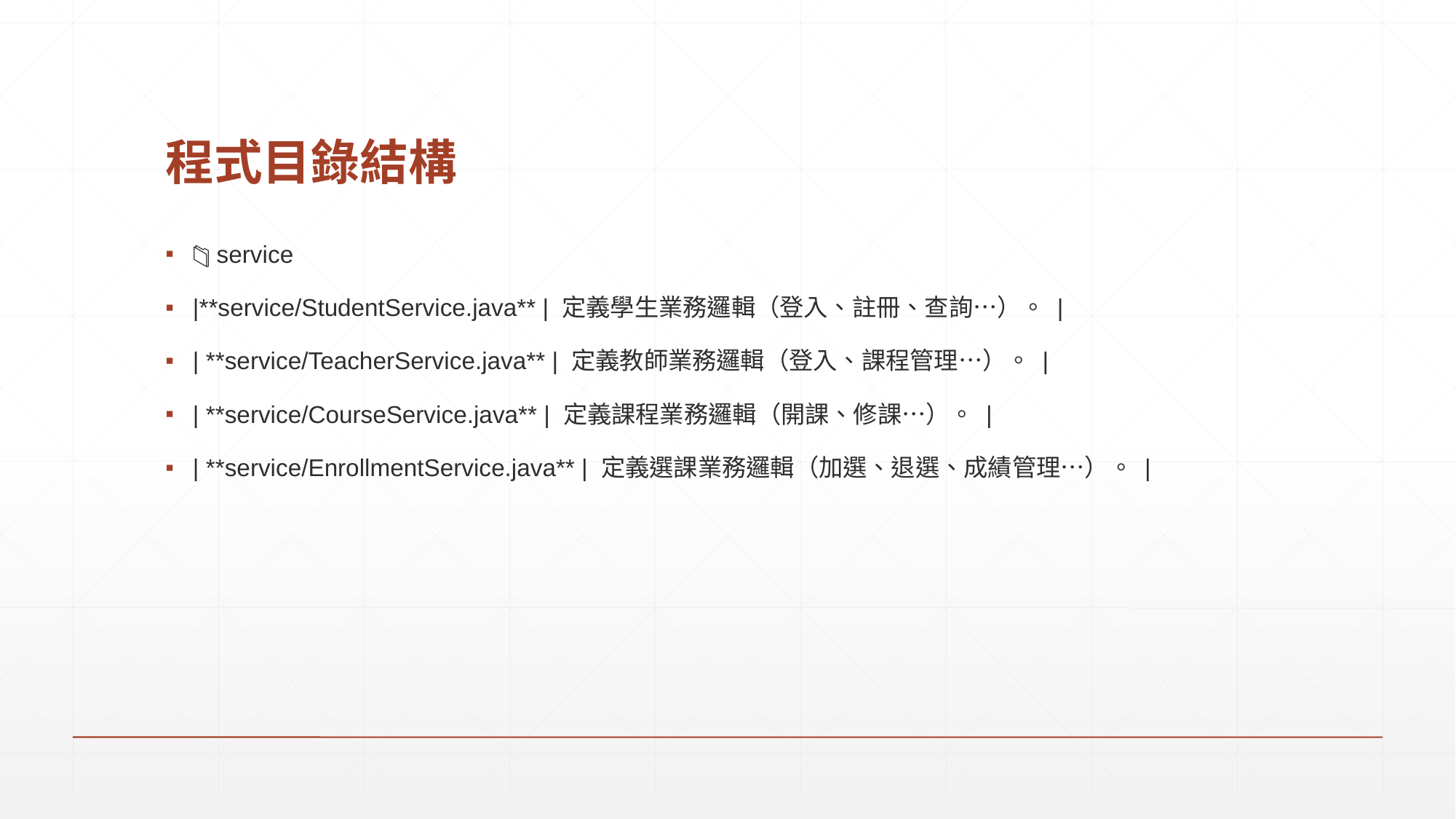

# 程式目錄結構
📁 service
|**service/StudentService.java** | 定義學生業務邏輯（登入、註冊、查詢…）。 |
| **service/TeacherService.java** | 定義教師業務邏輯（登入、課程管理…）。 |
| **service/CourseService.java** | 定義課程業務邏輯（開課、修課…）。 |
| **service/EnrollmentService.java** | 定義選課業務邏輯（加選、退選、成績管理…）。 |